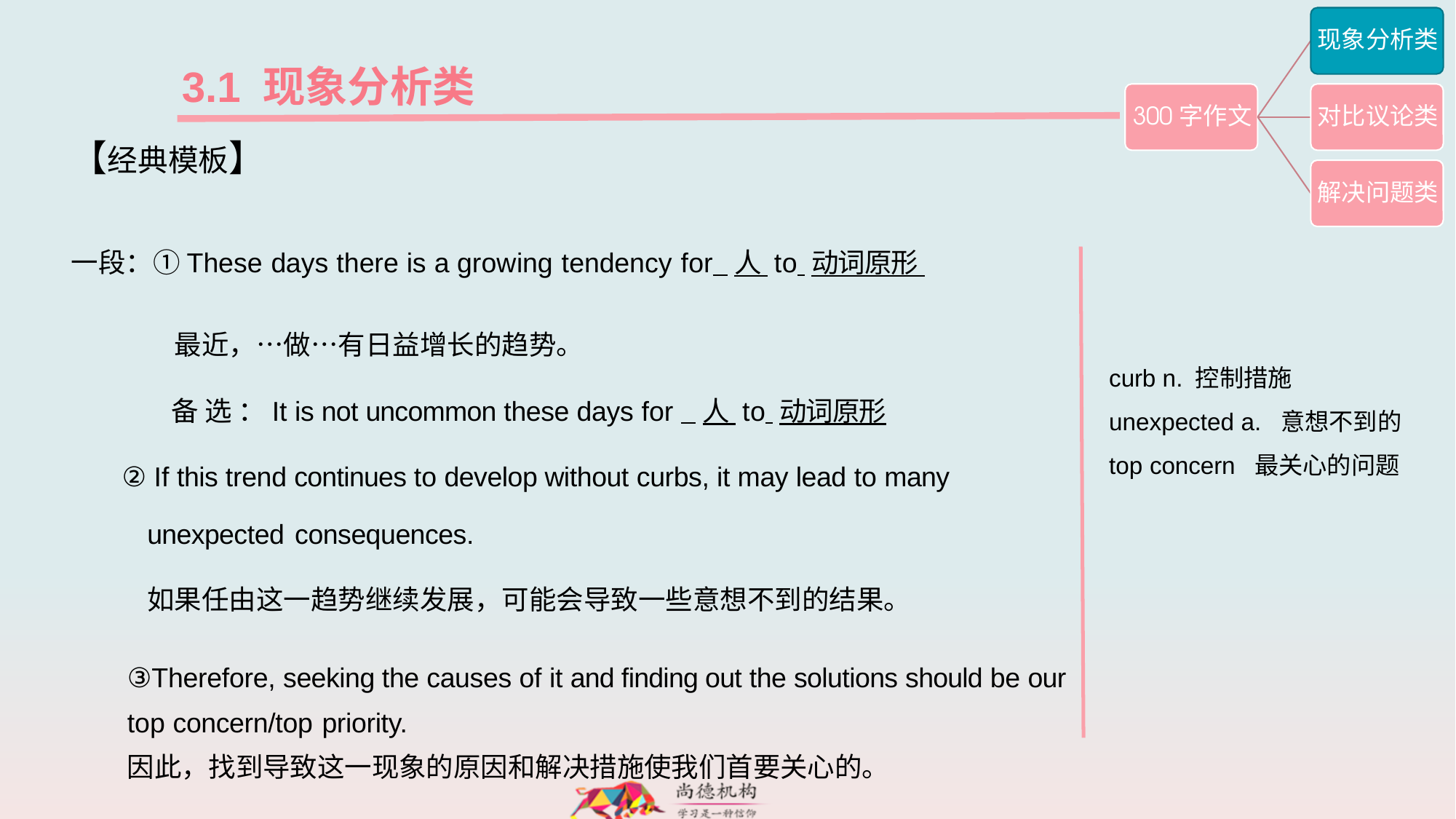

300字作文

现象分析类

对比议论类

解决问题类
3.1 现象分析类
【经典模板】

一段：①These days there is a growing tendency for  人 to 动词原形

     最近，…做…有日益增长的趋势。

      备 选 ：It is not uncommon these days for   人 to 动词原形

② If this trend continues to develop without curbs, it may lead to many

curb n. 控制措施
unexpected a.  意想不到的
top concern  最关心的问题
unexpected consequences.

如果任由这一趋势继续发展，可能会导致一些意想不到的结果。

③Therefore, seeking the causes of it and finding out the solutions should be our top concern/top priority.
因此，找到导致这一现象的原因和解决措施使我们首要关心的。